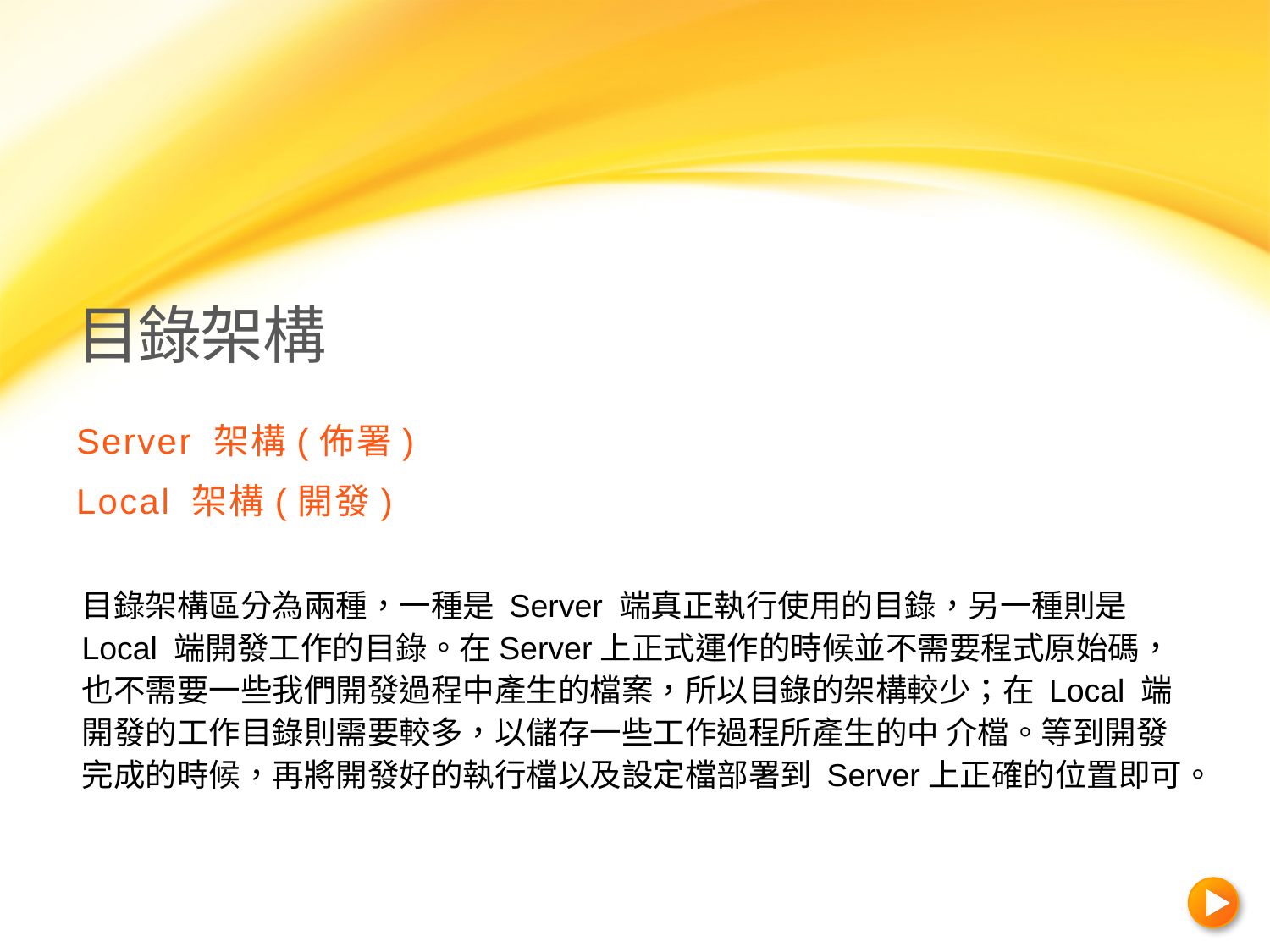

# 目錄架構
Server 架構(佈署)
Local 架構(開發)
目錄架構區分為兩種，一種是 Server 端真正執行使用的目錄，另一種則是 Local 端開發工作的目錄。在Server上正式運作的時候並不需要程式原始碼，也不需要一些我們開發過程中產生的檔案，所以目錄的架構較少；在 Local 端開發的工作目錄則需要較多，以儲存一些工作過程所產生的中 介檔。等到開發完成的時候，再將開發好的執行檔以及設定檔部署到 Server上正確的位置即可。